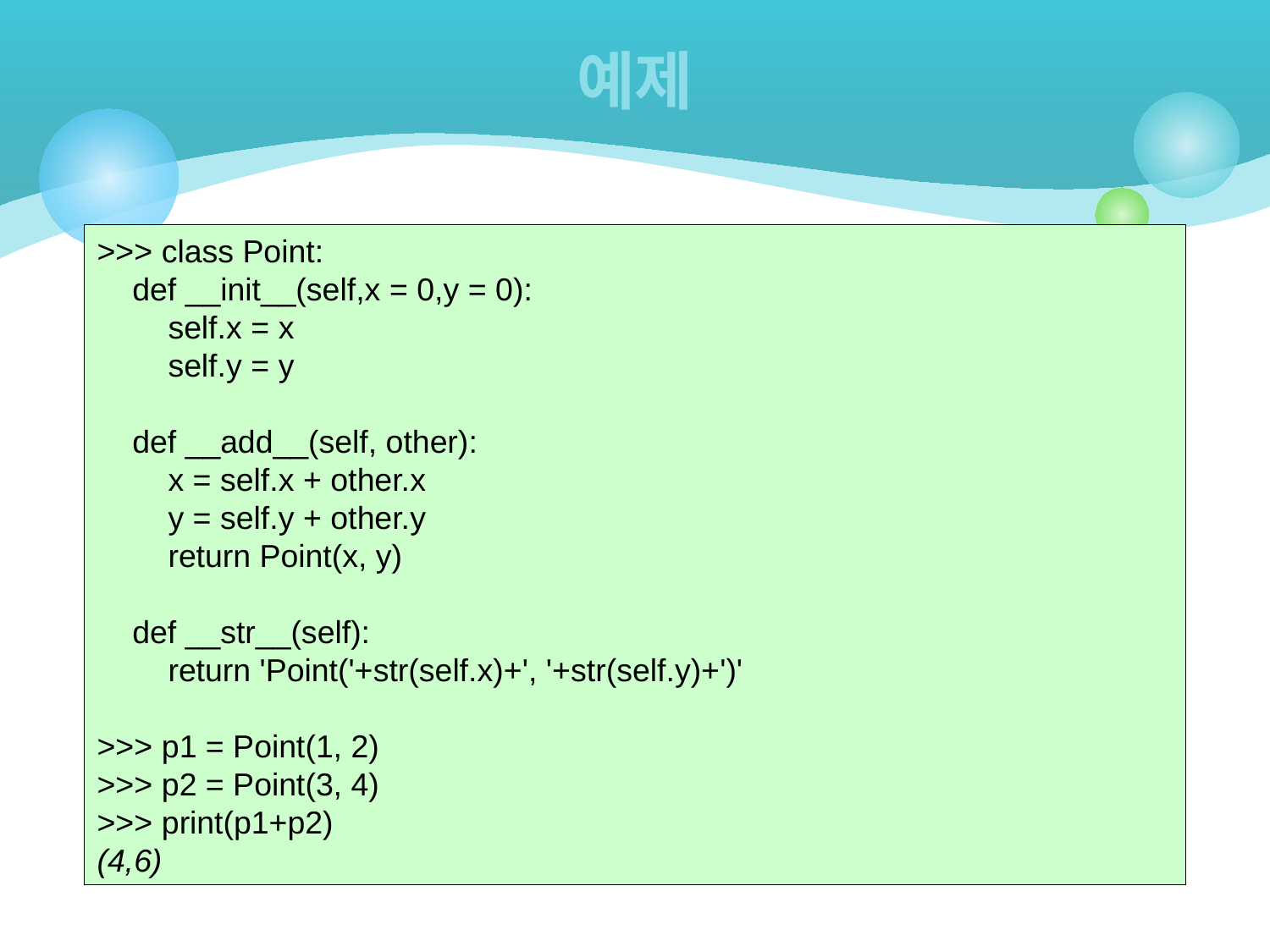

# 예제
>>> class Point:
    def __init__(self,x = 0,y = 0):
        self.x = x
        self.y = y

    def __add__(self, other):
        x = self.x + other.x
        y = self.y + other.y
        return Point(x, y)

    def __str__(self):
        return 'Point('+str(self.x)+', '+str(self.y)+')'

>>> p1 = Point(1, 2)
>>> p2 = Point(3, 4)
>>> print(p1+p2)
(4,6)